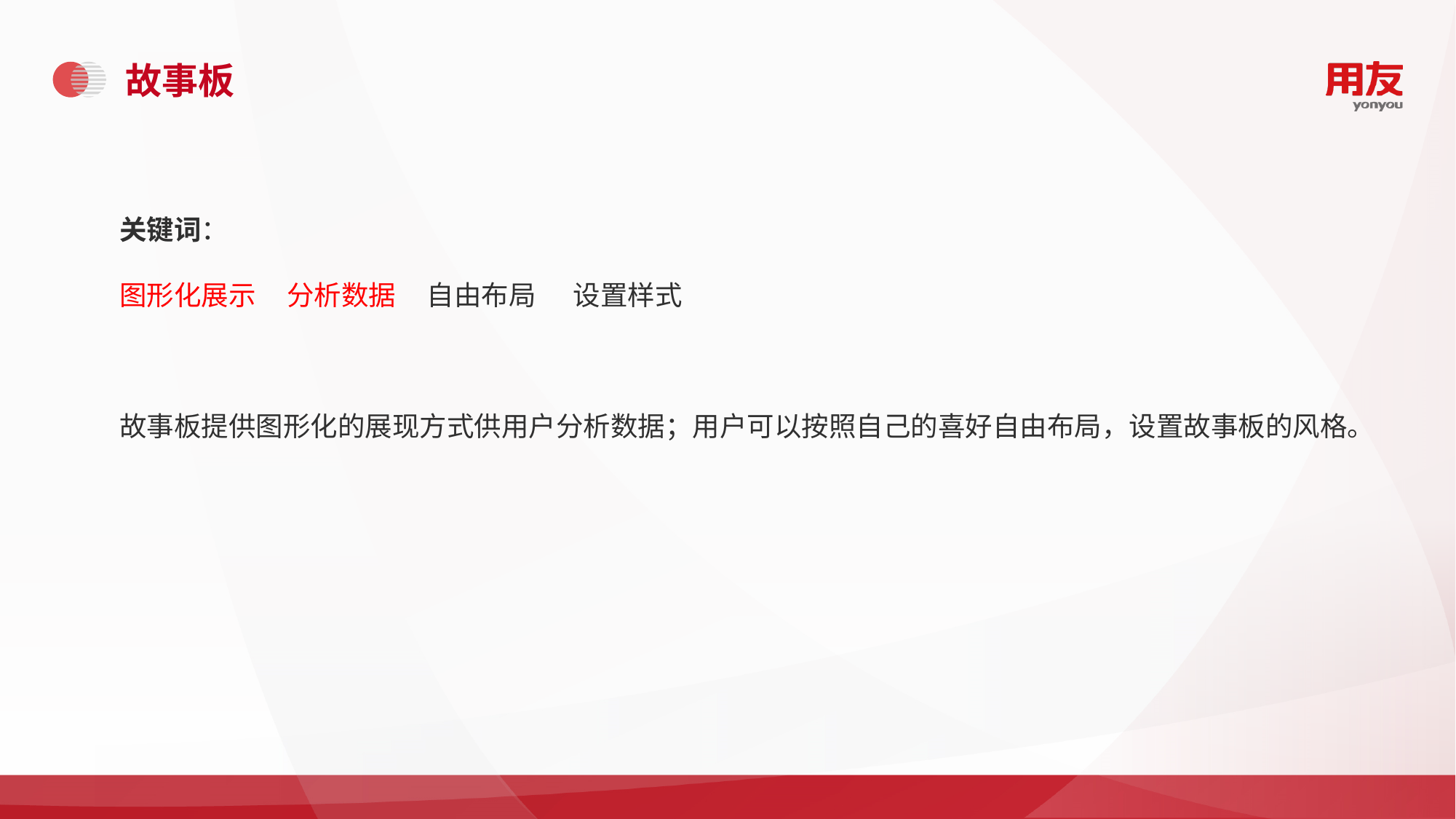

# 故事板
关键词：
图形化展示     分析数据     自由布局      设置样式

故事板提供图形化的展现方式供用户分析数据；用户可以按照自己的喜好自由布局，设置故事板的风格。